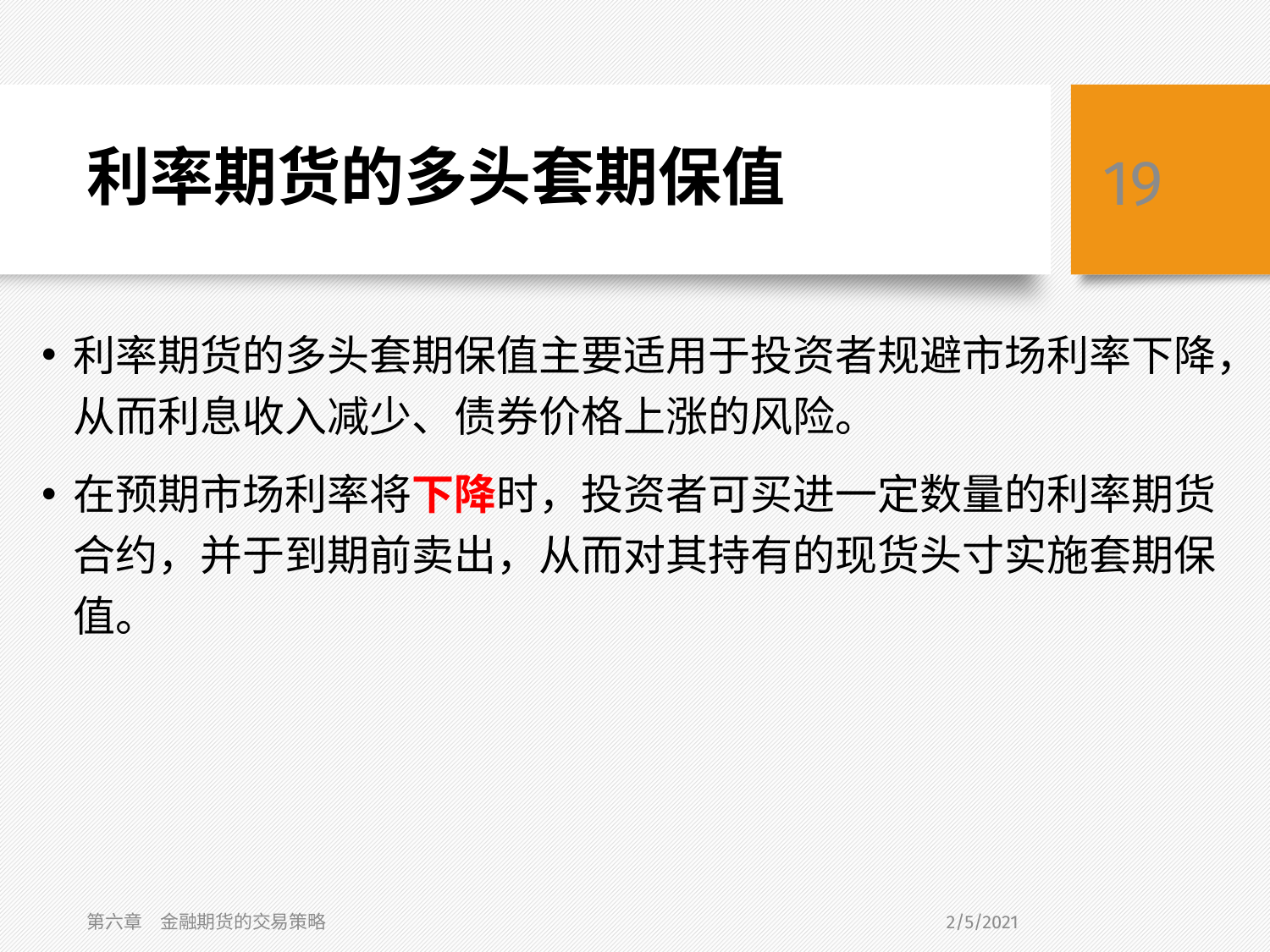

# 利率期货的多头套期保值
19
利率期货的多头套期保值主要适用于投资者规避市场利率下降，从而利息收入减少、债券价格上涨的风险。
在预期市场利率将下降时，投资者可买进一定数量的利率期货合约，并于到期前卖出，从而对其持有的现货头寸实施套期保值。
2/5/2021
第六章　金融期货的交易策略